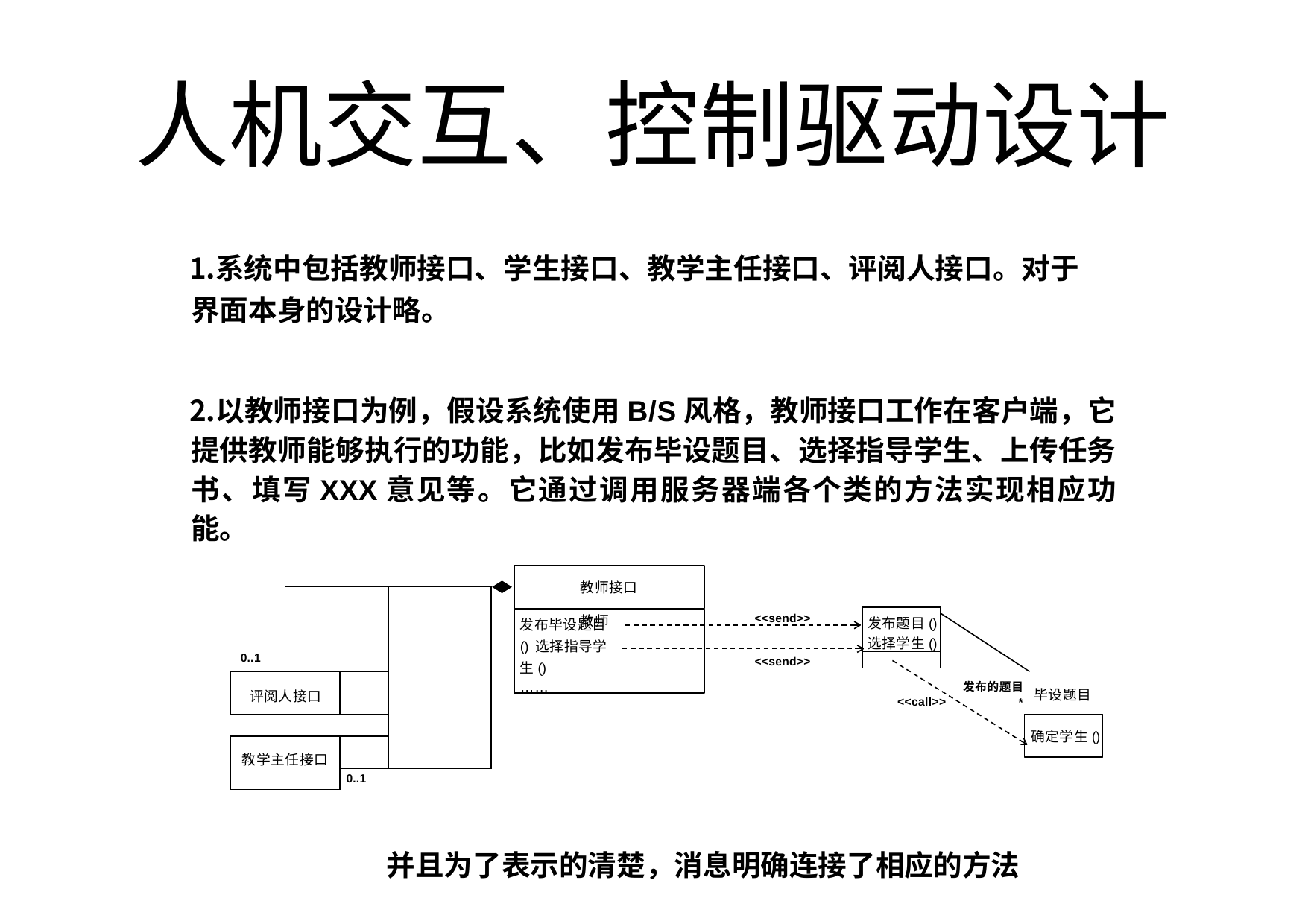

# ⼈机交互、控制驱动设计
系统中包括教师接⼝、学⽣接⼝、教学主任接⼝、评阅⼈接⼝。对于 界⾯本身的设计略。

以教师接⼝为例，假设系统使⽤B/S⻛格，教师接⼝⼯作在客户端，它 提供教师能够执⾏的功能，⽐如发布毕设题⽬、选择指导学⽣、上传任务 书、填写XXX意⻅等。它通过调⽤服务器端各个类的⽅法实现相应功能。

教师接⼝	教师

| 0..1 |  |  |  |
| --- | --- | --- | --- |
| 评阅⼈接⼝ |  |  |  |
|  |  |  |  |
| 教学主任接⼝ |  |  |  |
|  |  |  |  |

发布题⽬()
选择学⽣()
<<send>>

发布毕设题⽬() 选择指导学⽣()
……

<<send>>

发布的题⽬
*
毕设题⽬
<<call>>

确定学⽣()

0..1
并且为了表示的清楚，消息明确连接了相应的⽅法